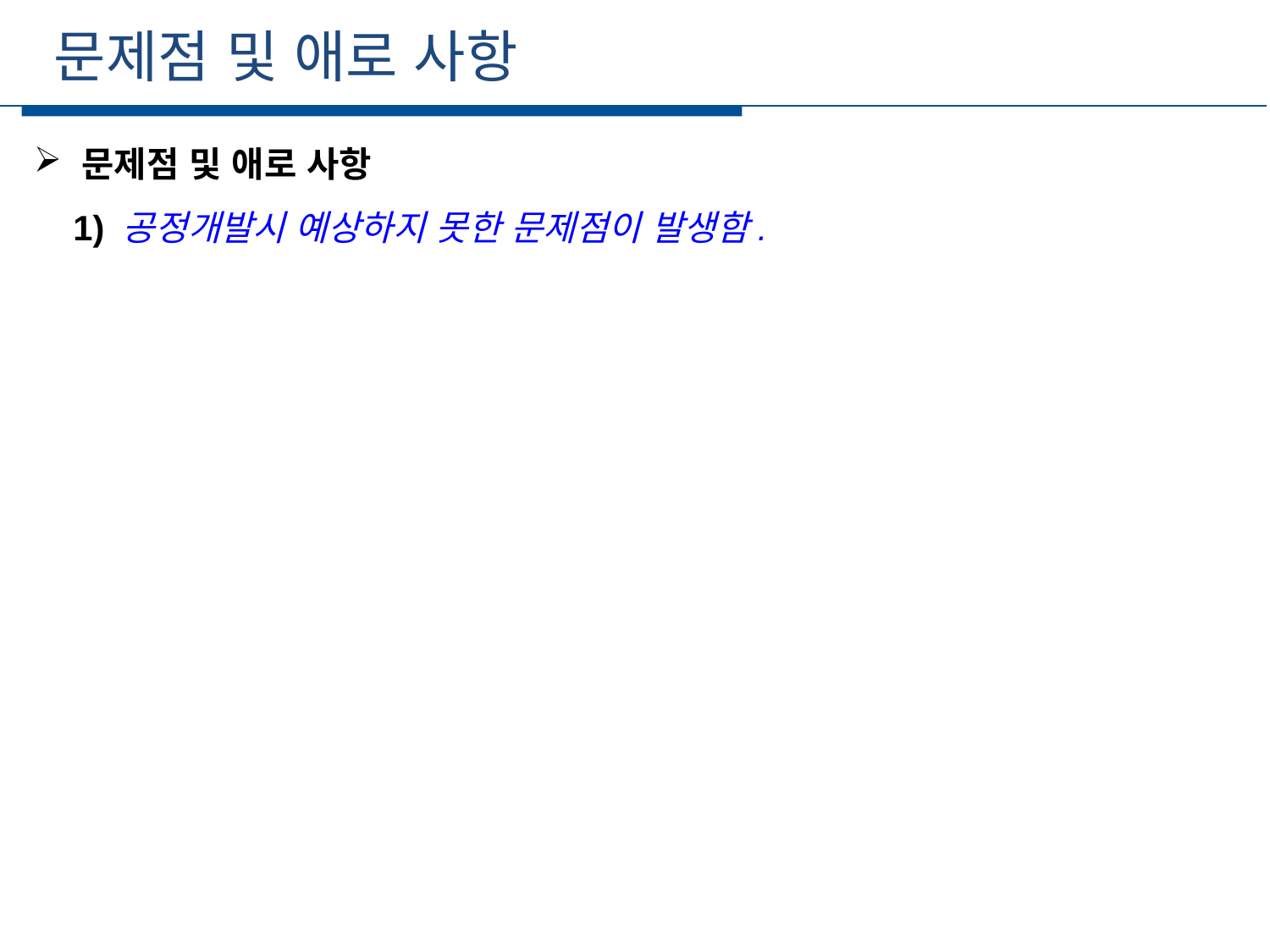

문제점 및 애로 사항
세부일정

문제점 및 애로 사항
    1) 공정개발시 예상하지 못한 문제점이 발생함.